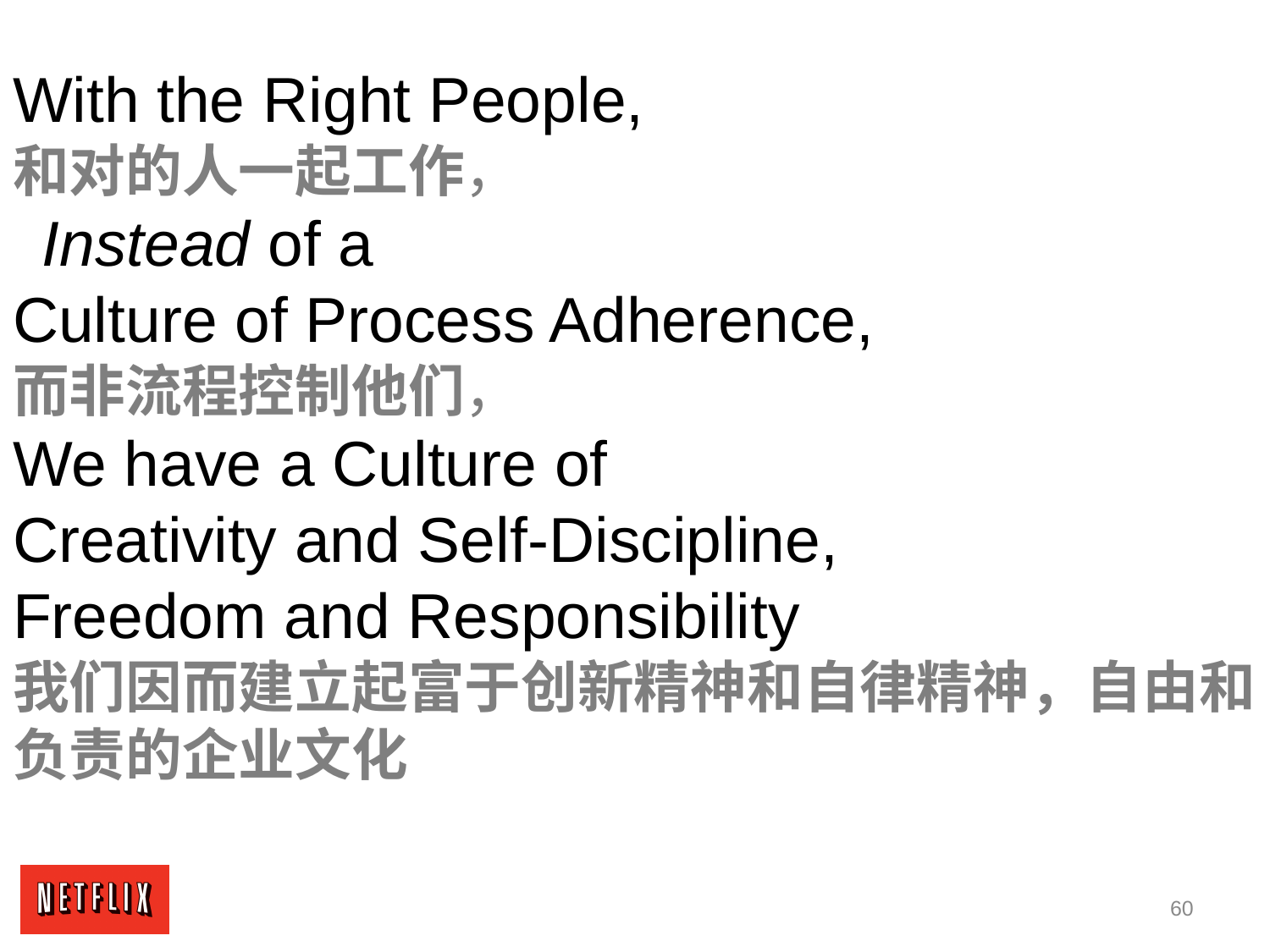

With the Right People,
和对的人一起工作，
 Instead of a
Culture of Process Adherence,
而非流程控制他们，
We have a Culture of
Creativity and Self-Discipline,
Freedom and Responsibility
我们因而建立起富于创新精神和自律精神，自由和负责的企业文化
60